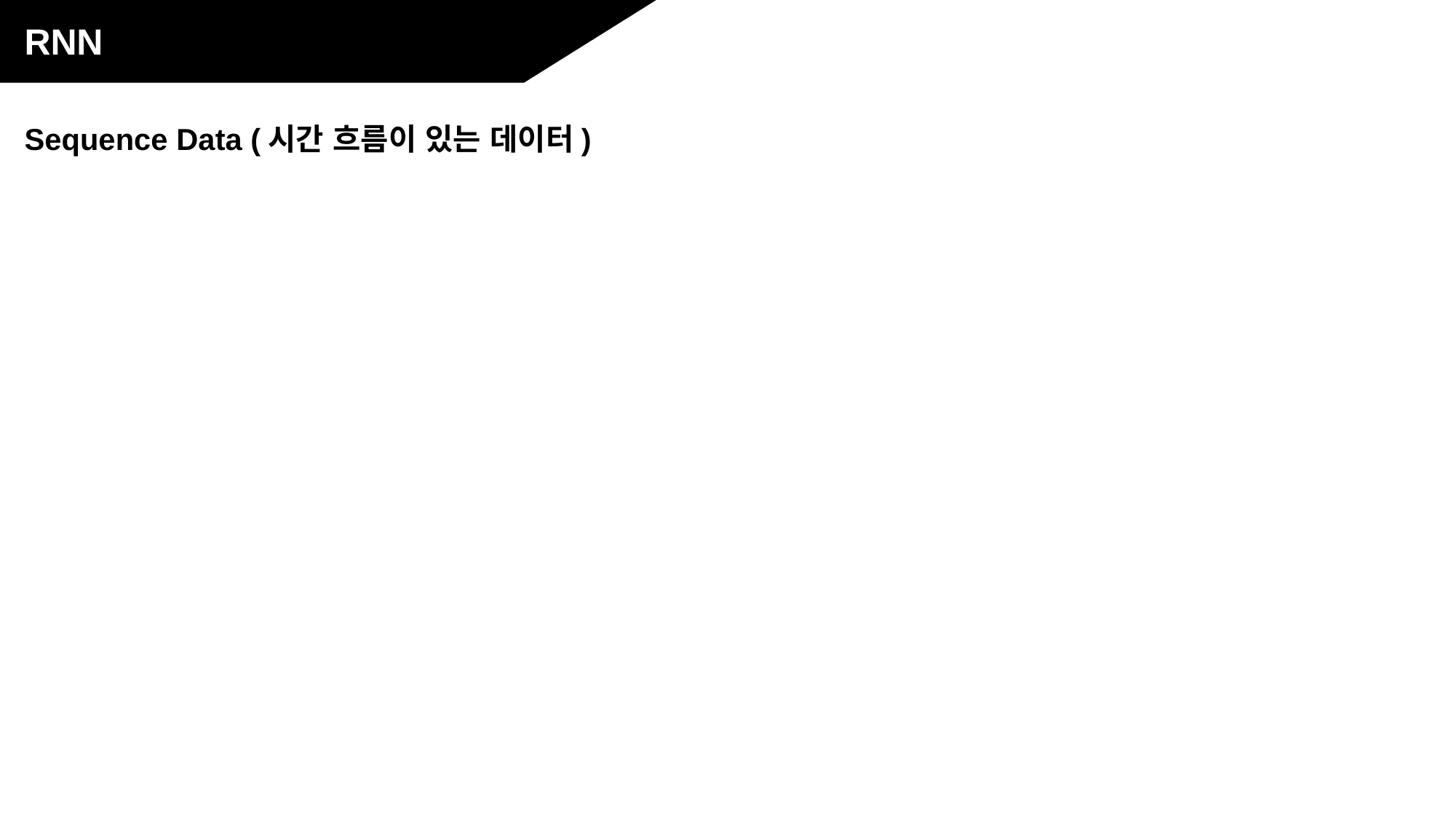

RNN
Sequence Data (시간 흐름이 있는 데이터)